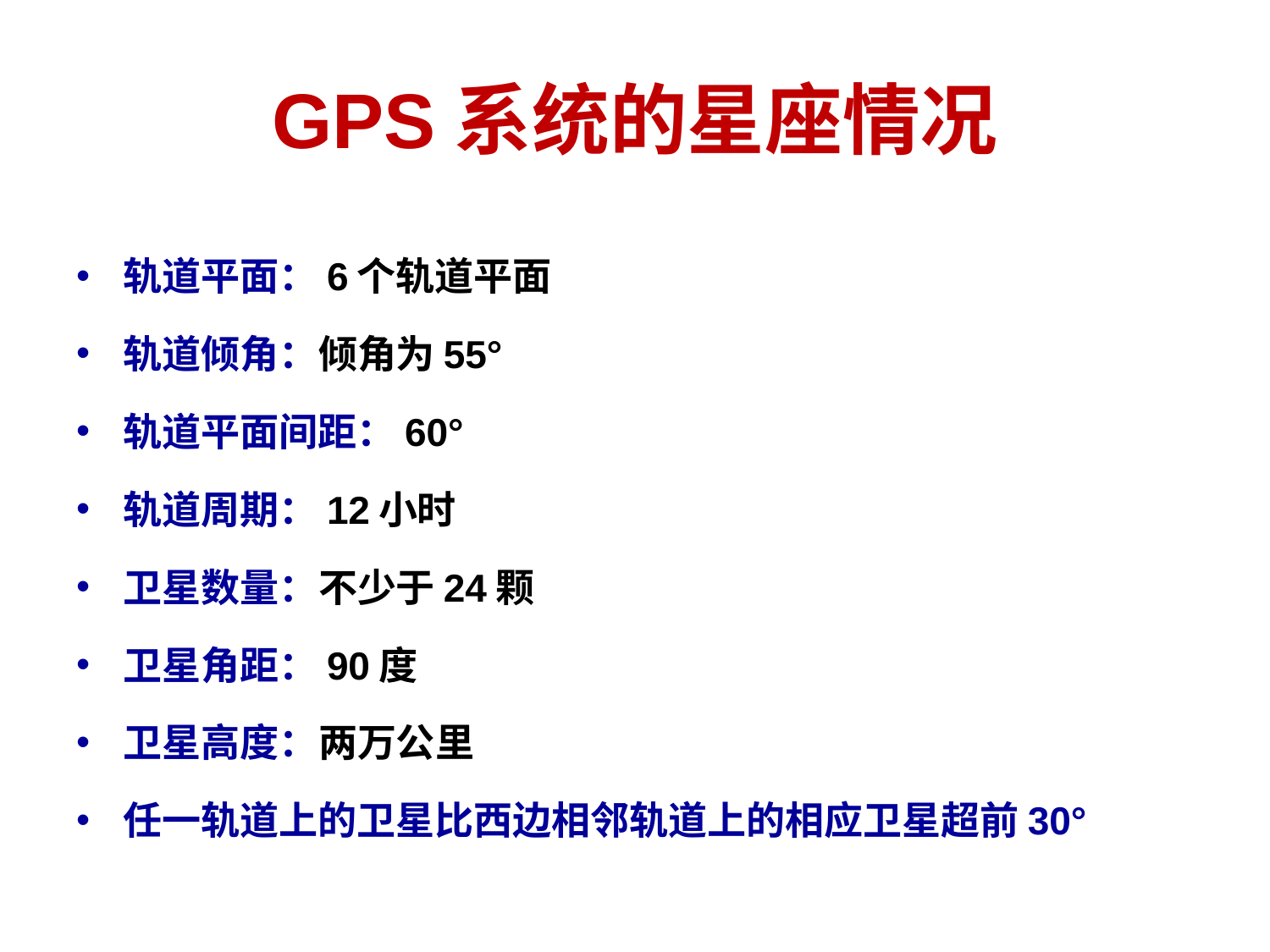

# GPS系统的星座情况
轨道平面：6个轨道平面
轨道倾角：倾角为55°
轨道平面间距：60°
轨道周期：12小时
卫星数量：不少于24颗
卫星角距：90度
卫星高度：两万公里
任一轨道上的卫星比西边相邻轨道上的相应卫星超前30°